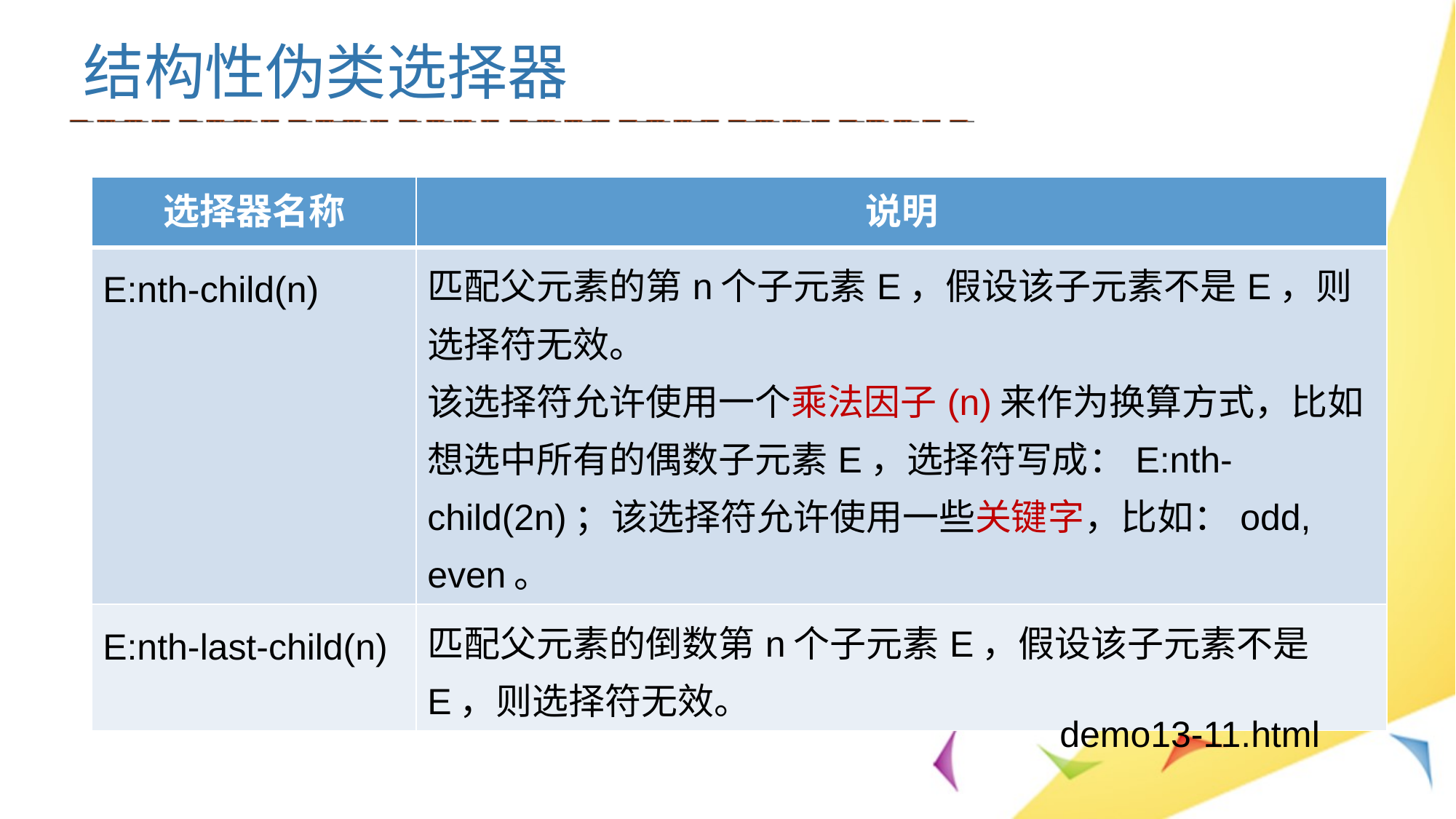

# 结构性伪类选择器
| 选择器名称 | 说明 |
| --- | --- |
| E:nth-child(n) | 匹配父元素的第n个子元素E，假设该子元素不是E，则选择符无效。 该选择符允许使用一个乘法因子(n)来作为换算方式，比如想选中所有的偶数子元素E，选择符写成：E:nth-child(2n)；该选择符允许使用一些关键字，比如：odd, even。 |
| E:nth-last-child(n) | 匹配父元素的倒数第n个子元素E，假设该子元素不是E，则选择符无效。 |
demo13-11.html